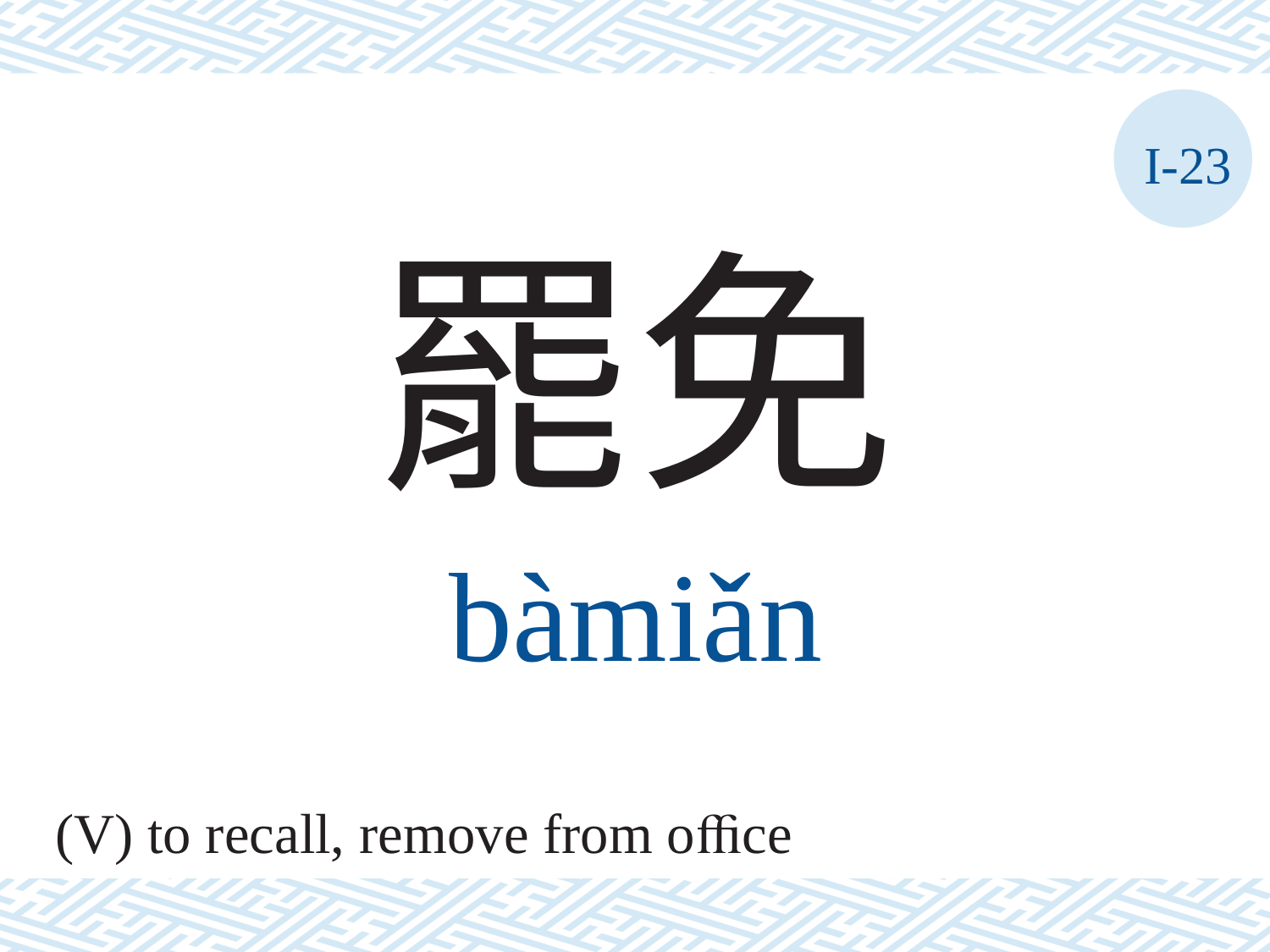

I-23
罷免
bàmiǎn
(V) to recall, remove from oﬃce